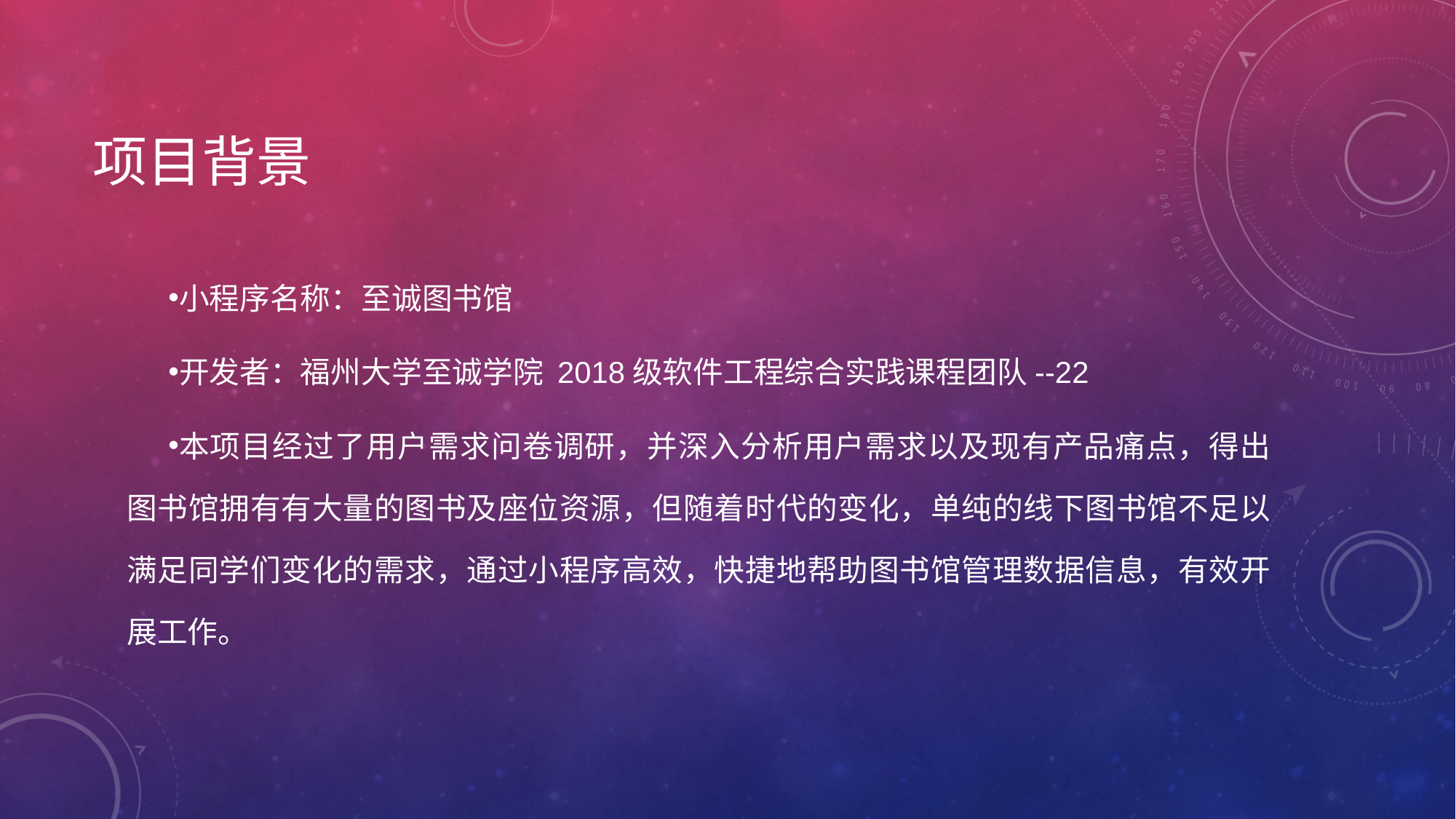

# 项目背景
小程序名称：至诚图书馆
开发者：福州大学至诚学院 2018级软件工程综合实践课程团队--22
本项目经过了用户需求问卷调研，并深入分析用户需求以及现有产品痛点，得出图书馆拥有有大量的图书及座位资源，但随着时代的变化，单纯的线下图书馆不足以满足同学们变化的需求，通过小程序高效，快捷地帮助图书馆管理数据信息，有效开展工作。